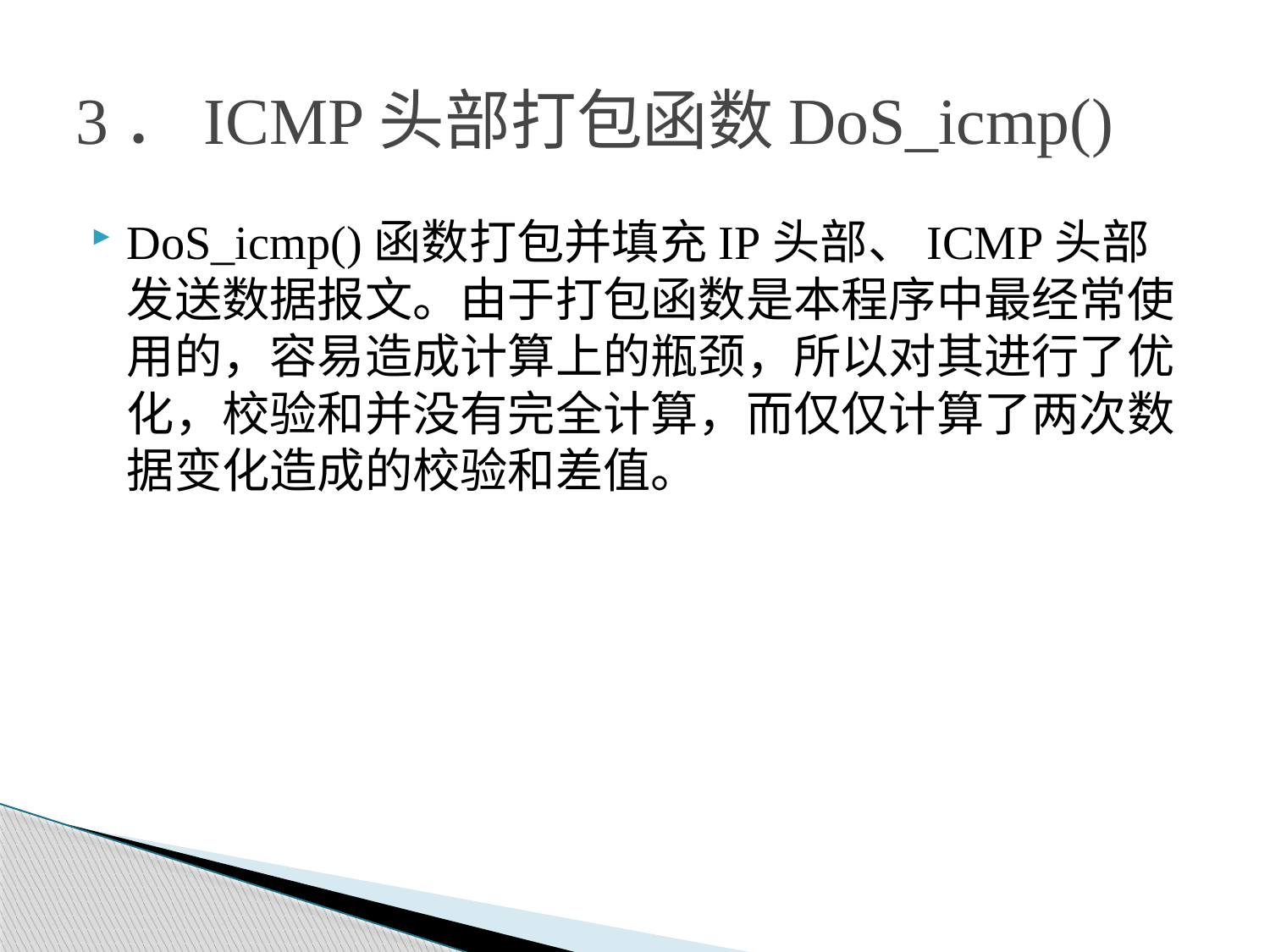

# 3．ICMP头部打包函数DoS_icmp()
DoS_icmp()函数打包并填充IP头部、ICMP头部发送数据报文。由于打包函数是本程序中最经常使用的，容易造成计算上的瓶颈，所以对其进行了优化，校验和并没有完全计算，而仅仅计算了两次数据变化造成的校验和差值。